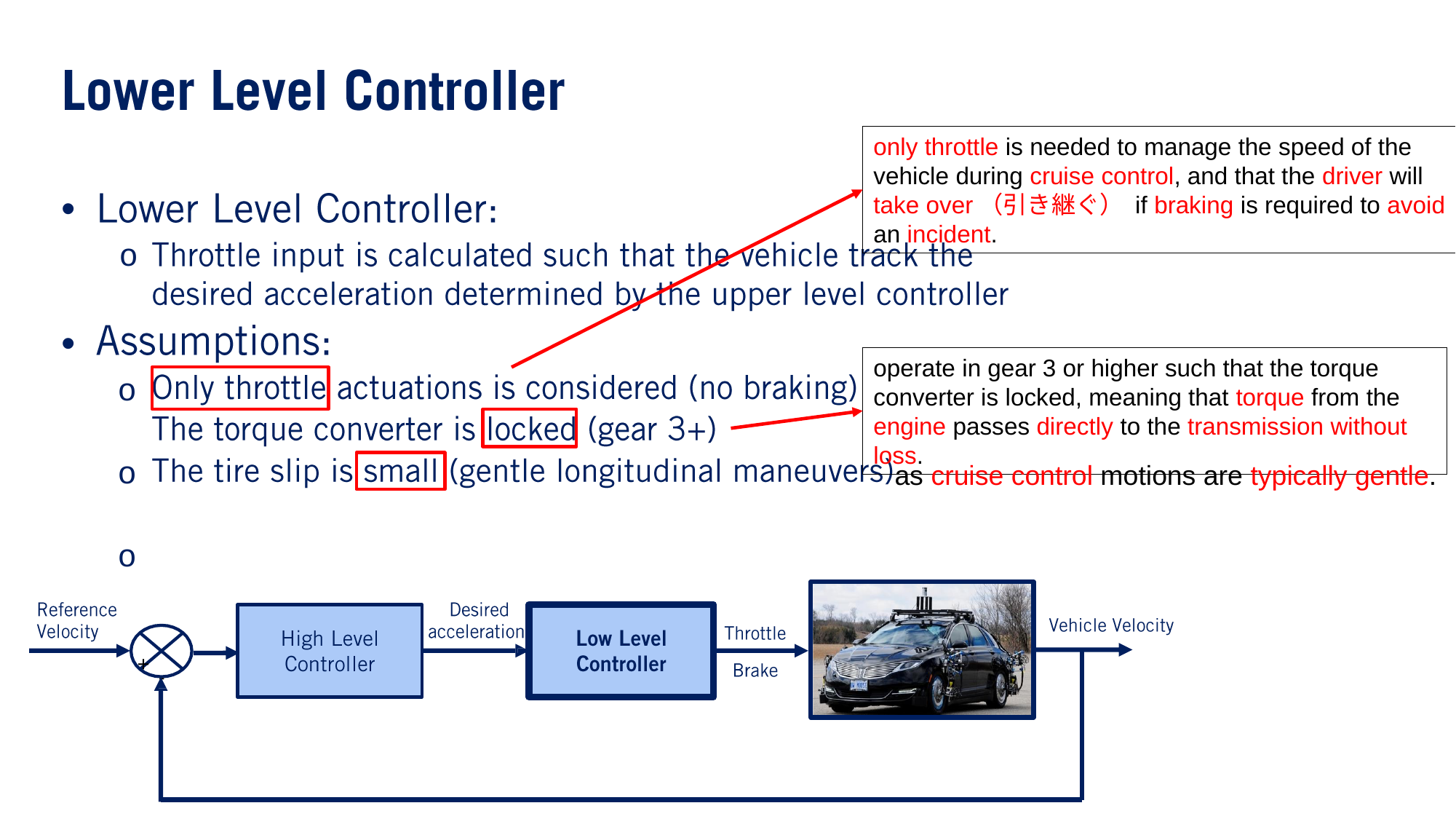

only throttle is needed to manage the speed of the vehicle during cruise control, and that the driver will take over（引き継ぐ） if braking is required to avoid an incident.
•
o

•
o  o  o

operate in gear 3 or higher such that the torque converter is locked, meaning that torque from the engine passes directly to the transmission without loss.

as cruise control motions are typically gentle.

+ -